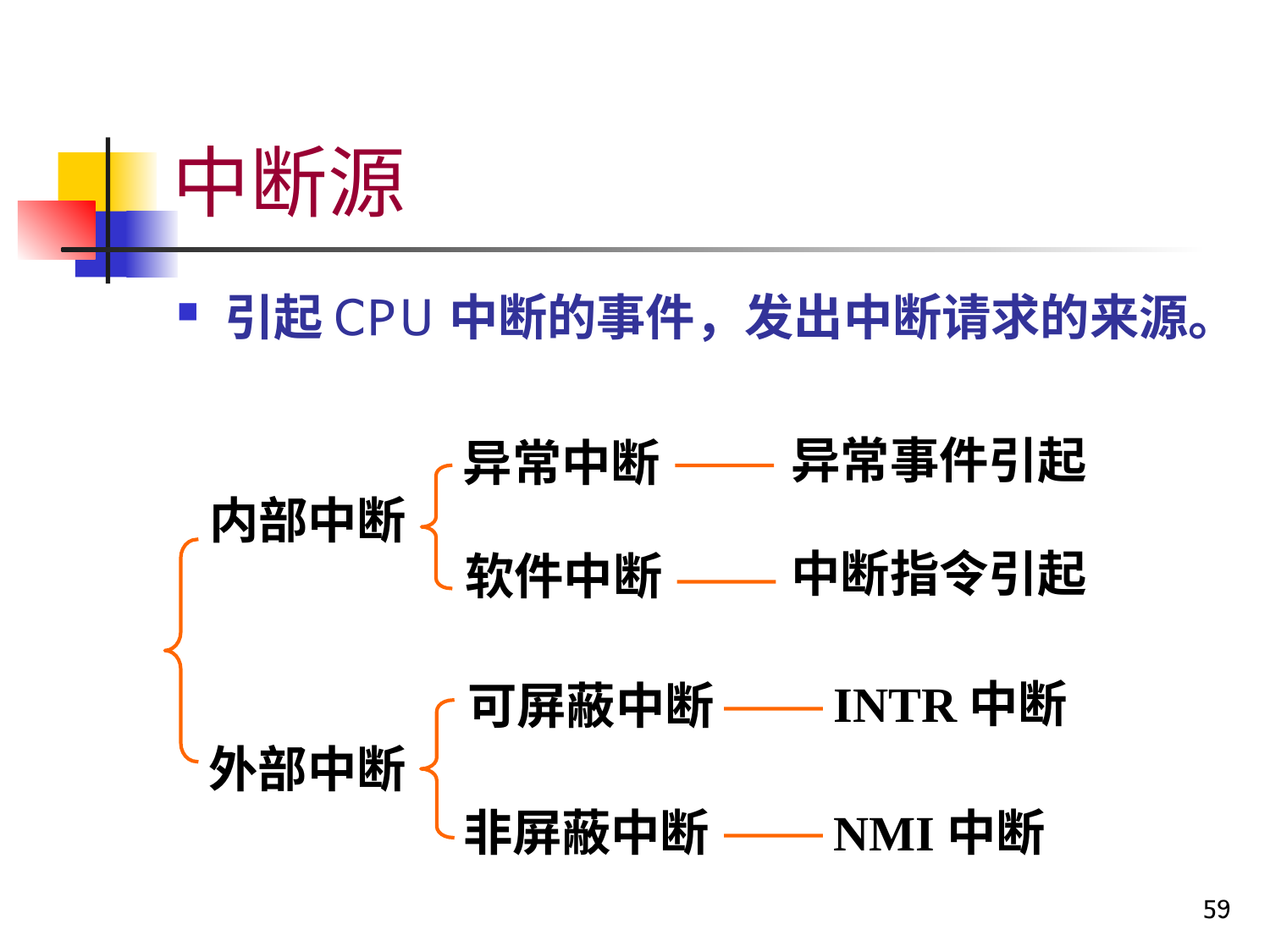

# 中断源
引起CPU中断的事件，发出中断请求的来源。
异常事件引起
异常中断

内部中断
中断指令引起
软件中断

INTR中断
可屏蔽中断

外部中断
非屏蔽中断
NMI中断

59